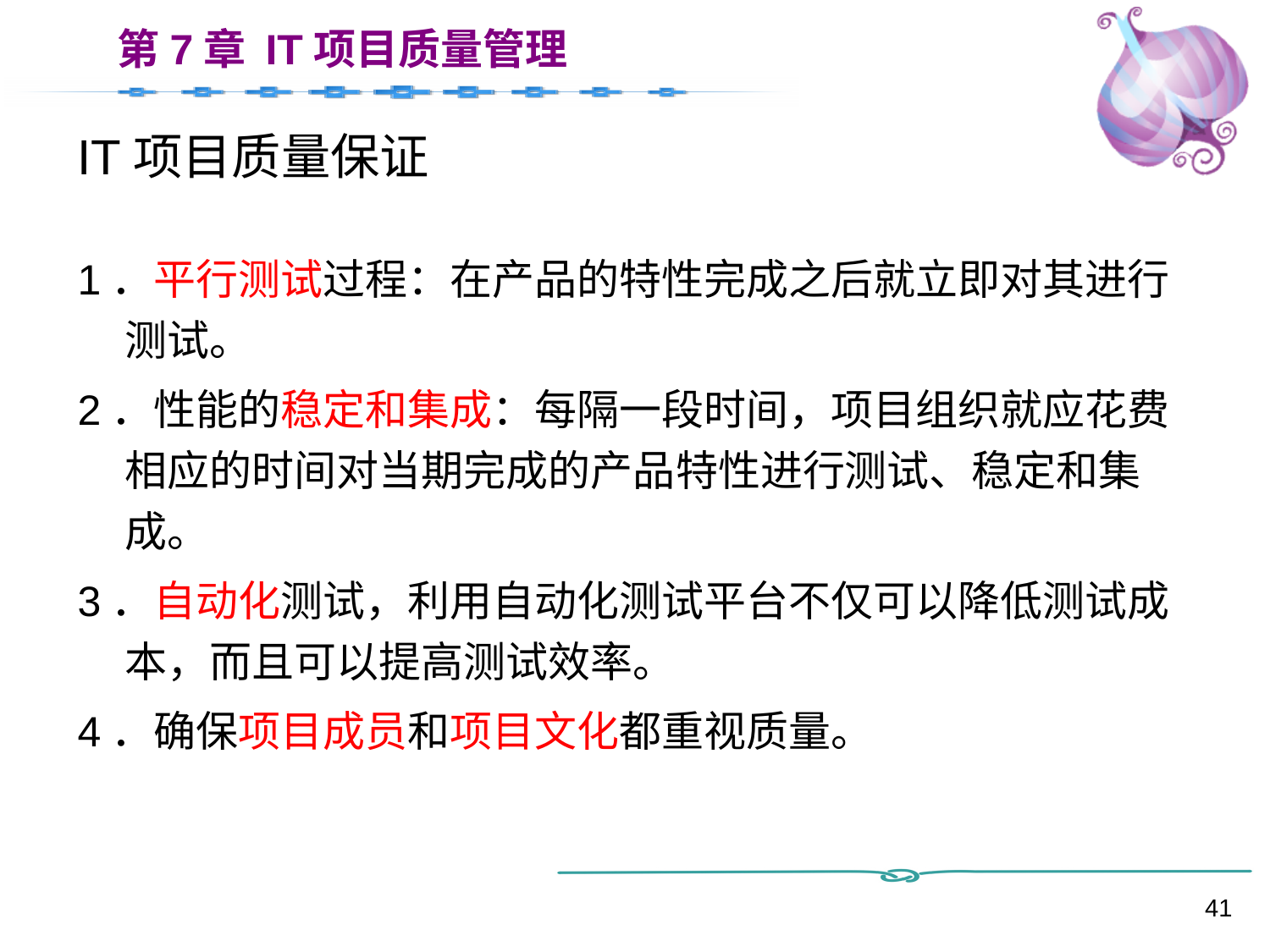

# IT项目质量保证
1．平行测试过程：在产品的特性完成之后就立即对其进行测试。
2．性能的稳定和集成：每隔一段时间，项目组织就应花费相应的时间对当期完成的产品特性进行测试、稳定和集成。
3．自动化测试，利用自动化测试平台不仅可以降低测试成本，而且可以提高测试效率。
4．确保项目成员和项目文化都重视质量。
41